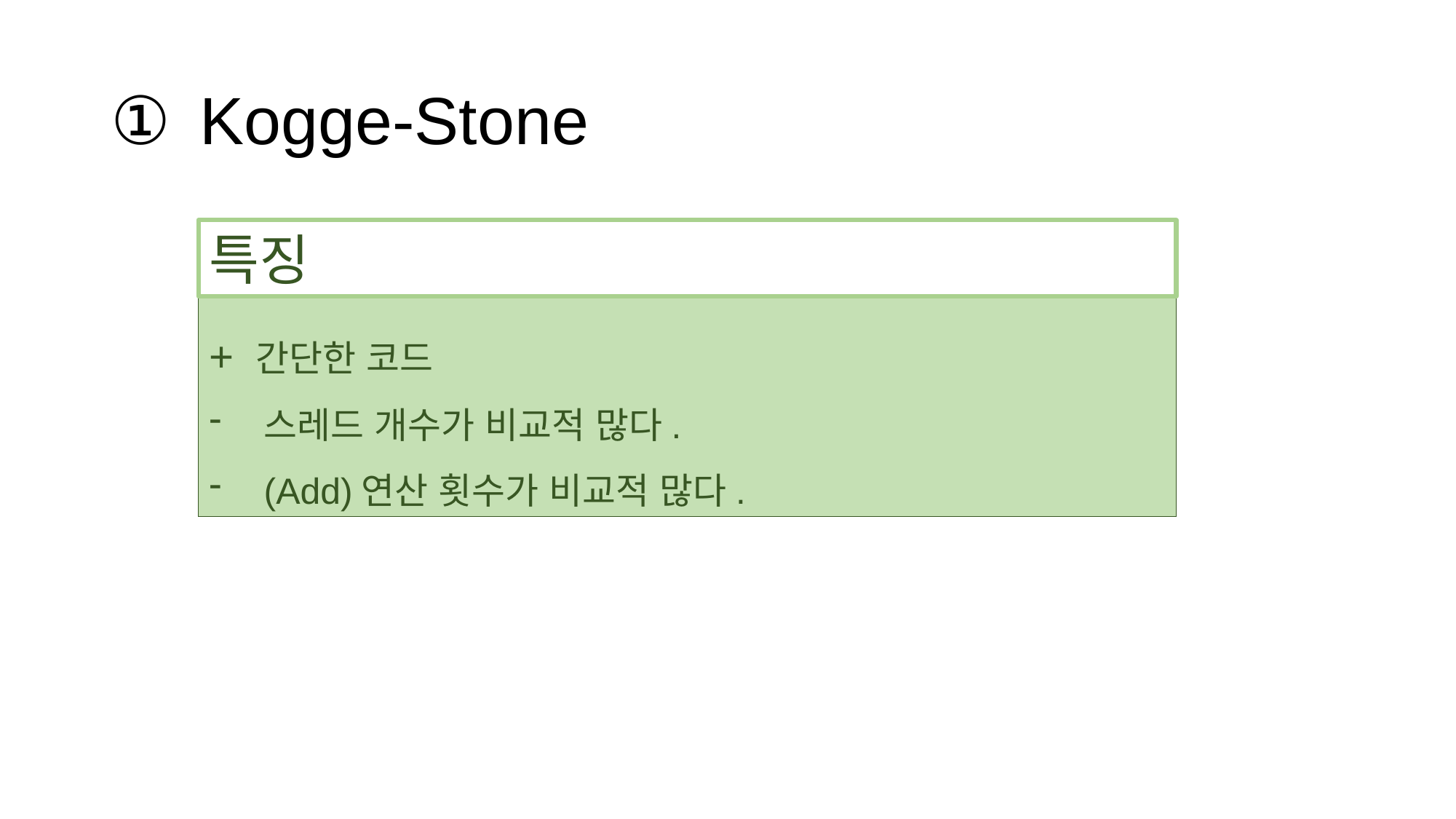

# Kogge-Stone
특징
+ 간단한 코드
스레드 개수가 비교적 많다.
(Add)연산 횟수가 비교적 많다.